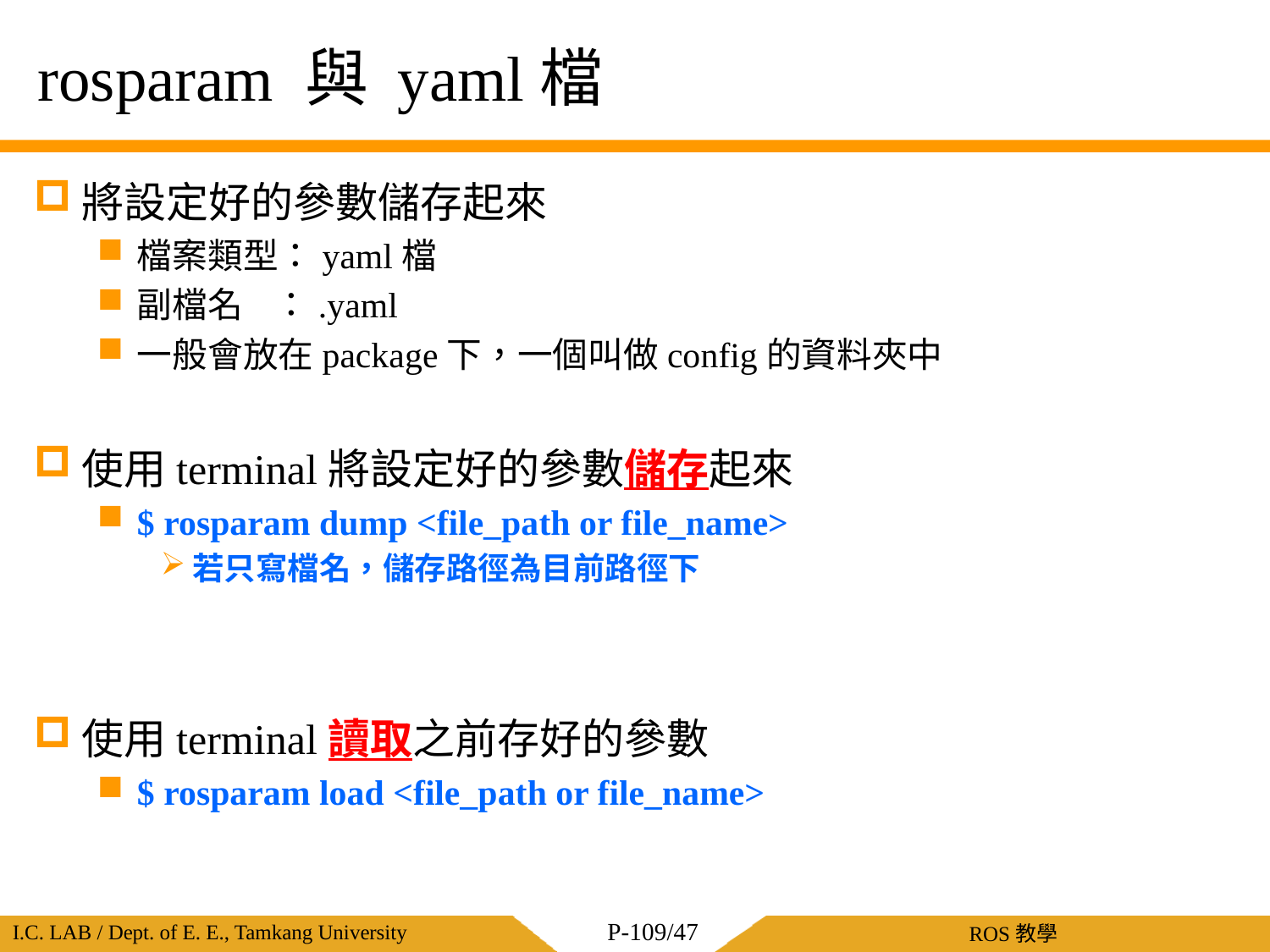

# rosparam 與 yaml檔
將設定好的參數儲存起來
檔案類型：yaml檔
副檔名    ：.yaml
一般會放在package下，一個叫做config的資料夾中

使用terminal將設定好的參數儲存起來
$ rosparam dump <file_path or file_name>
若只寫檔名，儲存路徑為目前路徑下

使用terminal讀取之前存好的參數
$ rosparam load <file_path or file_name>